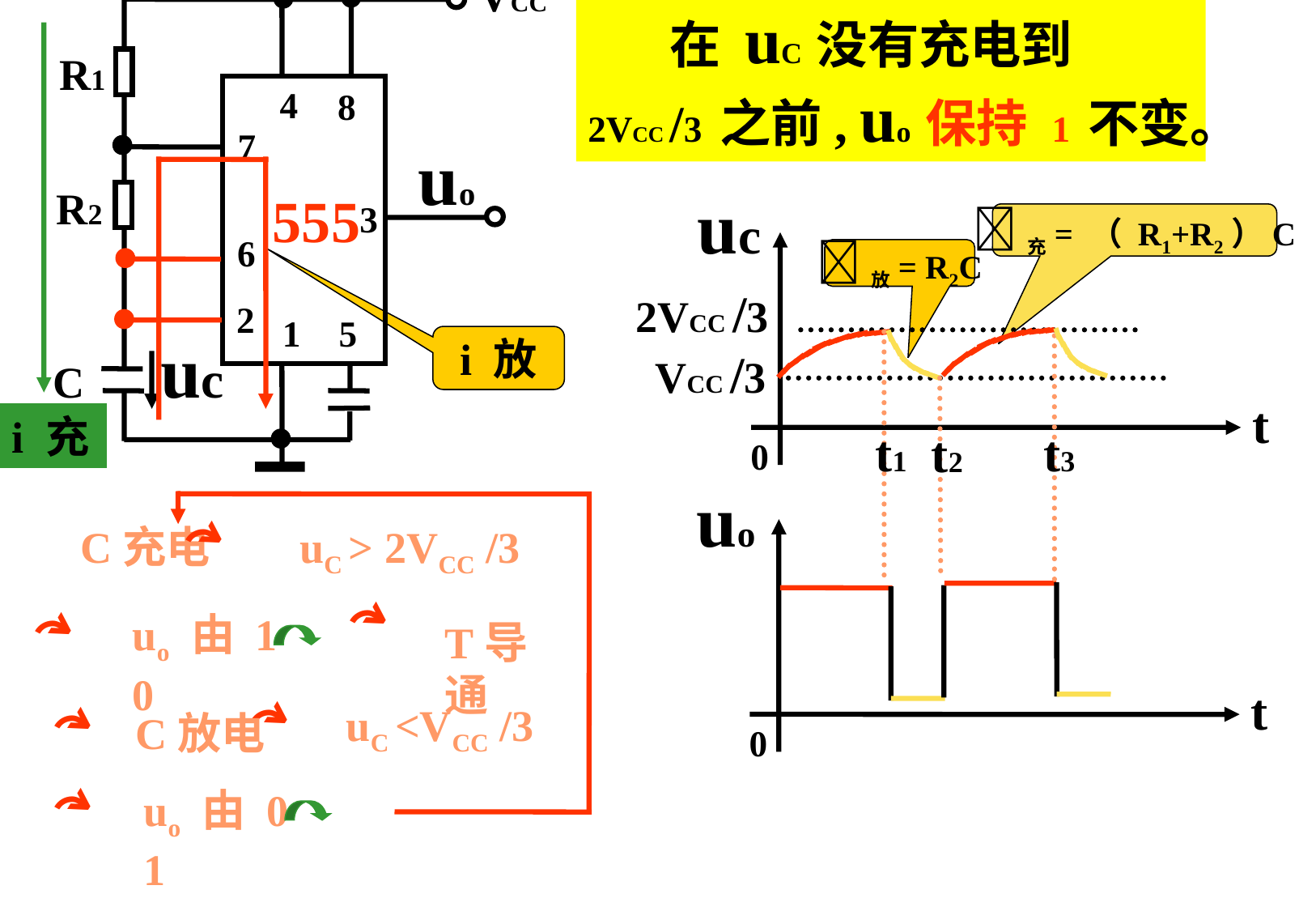

VCC

R1

uo

R2

uc

C

4
8
7
555
3
6
2
1
5
      在 uC 没有充电到 2VCC /3 之前, uo 保持 1 不变。

uc

t
0

2VCC /3

VCC /3

uo

t
0

τ充= （ R1+R2）C
τ放= R2C
i 放

i 充
t1
t3
t2

C充电
uC > 2VCC /3
⃕

uo 由 1      0

⃕
T导通
⃕
uC <VCC /3
C放电
⃕
⃕
uo 由 0      1

⃕